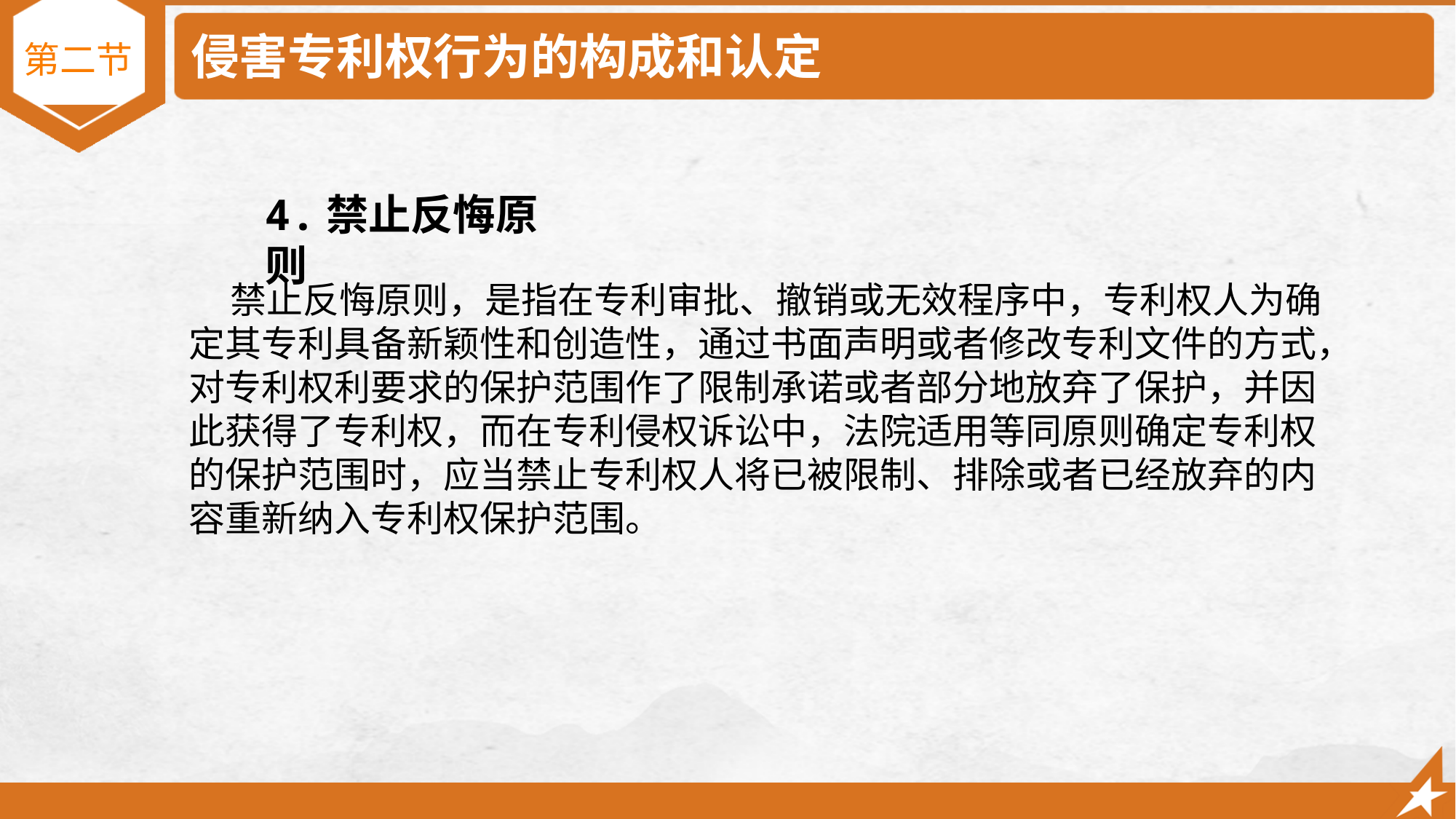

侵害专利权行为的构成和认定
第二节
4.禁止反悔原则
    禁止反悔原则，是指在专利审批、撤销或无效程序中，专利权人为确定其专利具备新颖性和创造性，通过书面声明或者修改专利文件的方式，对专利权利要求的保护范围作了限制承诺或者部分地放弃了保护，并因此获得了专利权，而在专利侵权诉讼中，法院适用等同原则确定专利权的保护范围时，应当禁止专利权人将已被限制、排除或者已经放弃的内容重新纳入专利权保护范围。